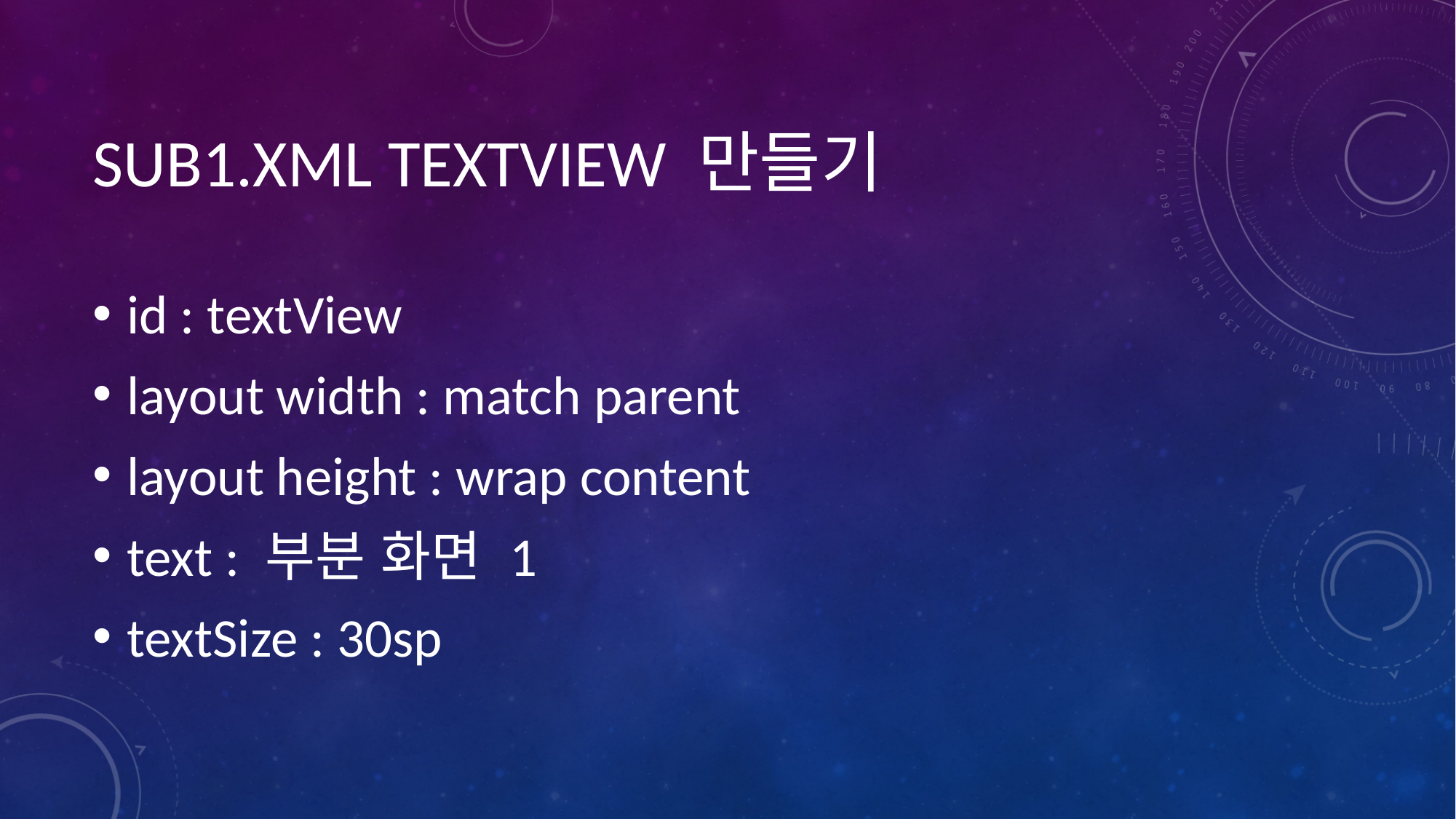

# sub1.xml Textview 만들기
id : textView
layout width : match parent
layout height : wrap content
text : 부분 화면 1
textSize : 30sp